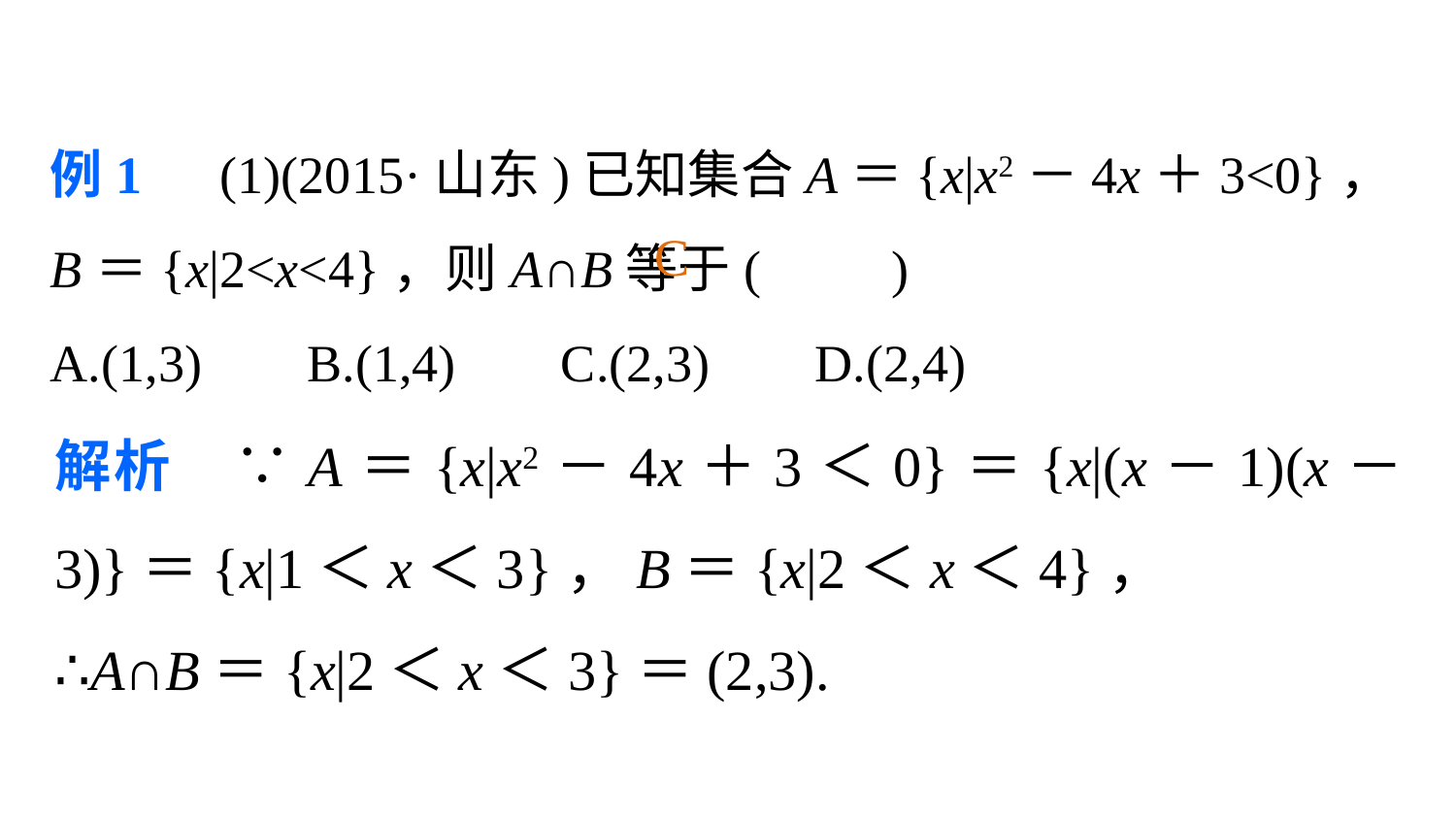

例1　(1)(2015·山东)已知集合A＝{x|x2－4x＋3<0}，B＝{x|2<x<4}，则A∩B等于(　　)
A.(1,3)        B.(1,4)        C.(2,3)        D.(2,4)
C
解析　∵A＝{x|x2－4x＋3＜0}＝{x|(x－1)(x－3)}＝{x|1＜x＜3}，B＝{x|2＜x＜4}，
∴A∩B＝{x|2＜x＜3}＝(2,3).